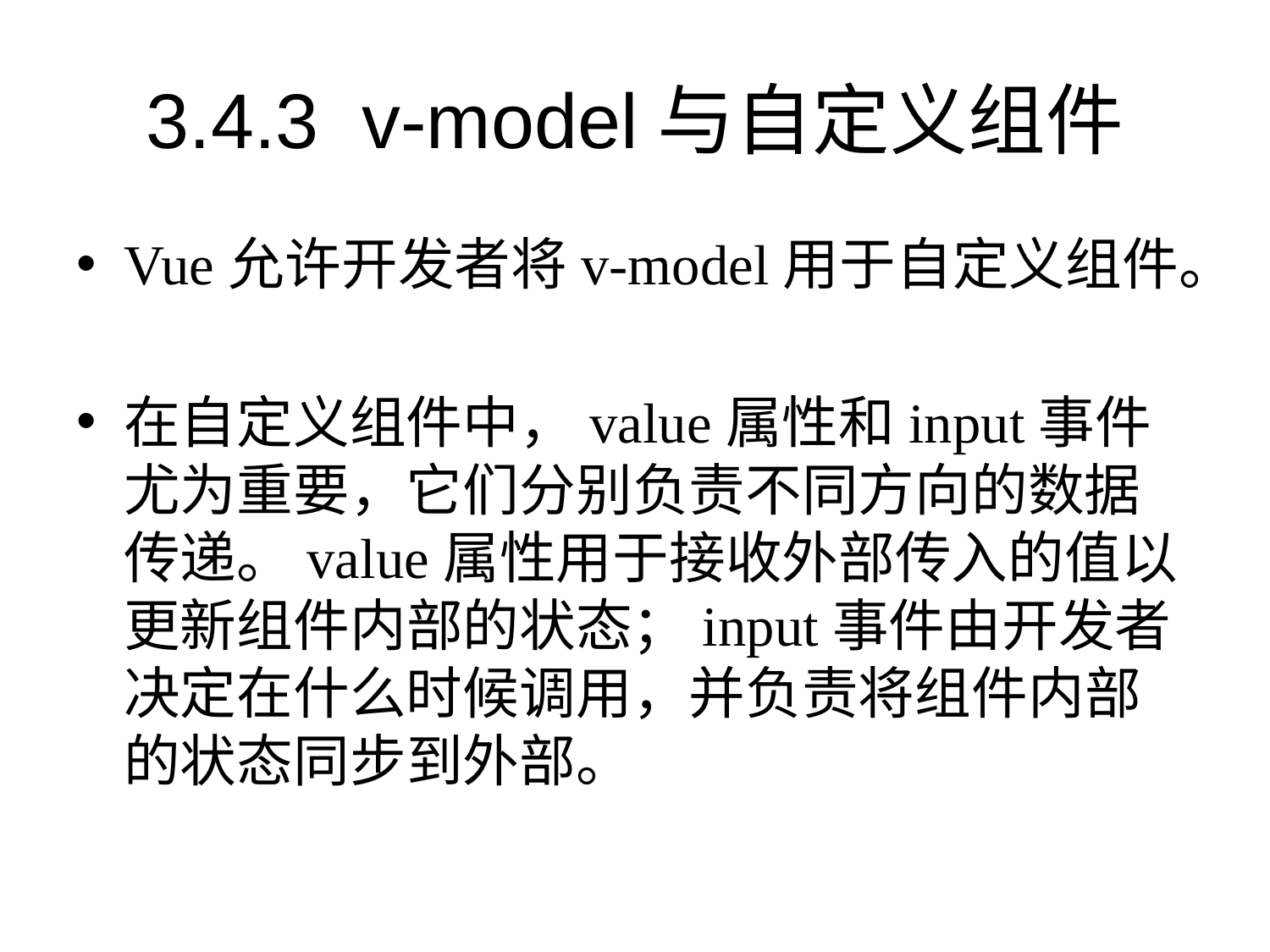

# 3.4.3  v-model与自定义组件
Vue允许开发者将v-model用于自定义组件。

在自定义组件中，value属性和input事件尤为重要，它们分别负责不同方向的数据传递。value属性用于接收外部传入的值以更新组件内部的状态；input事件由开发者决定在什么时候调用，并负责将组件内部的状态同步到外部。